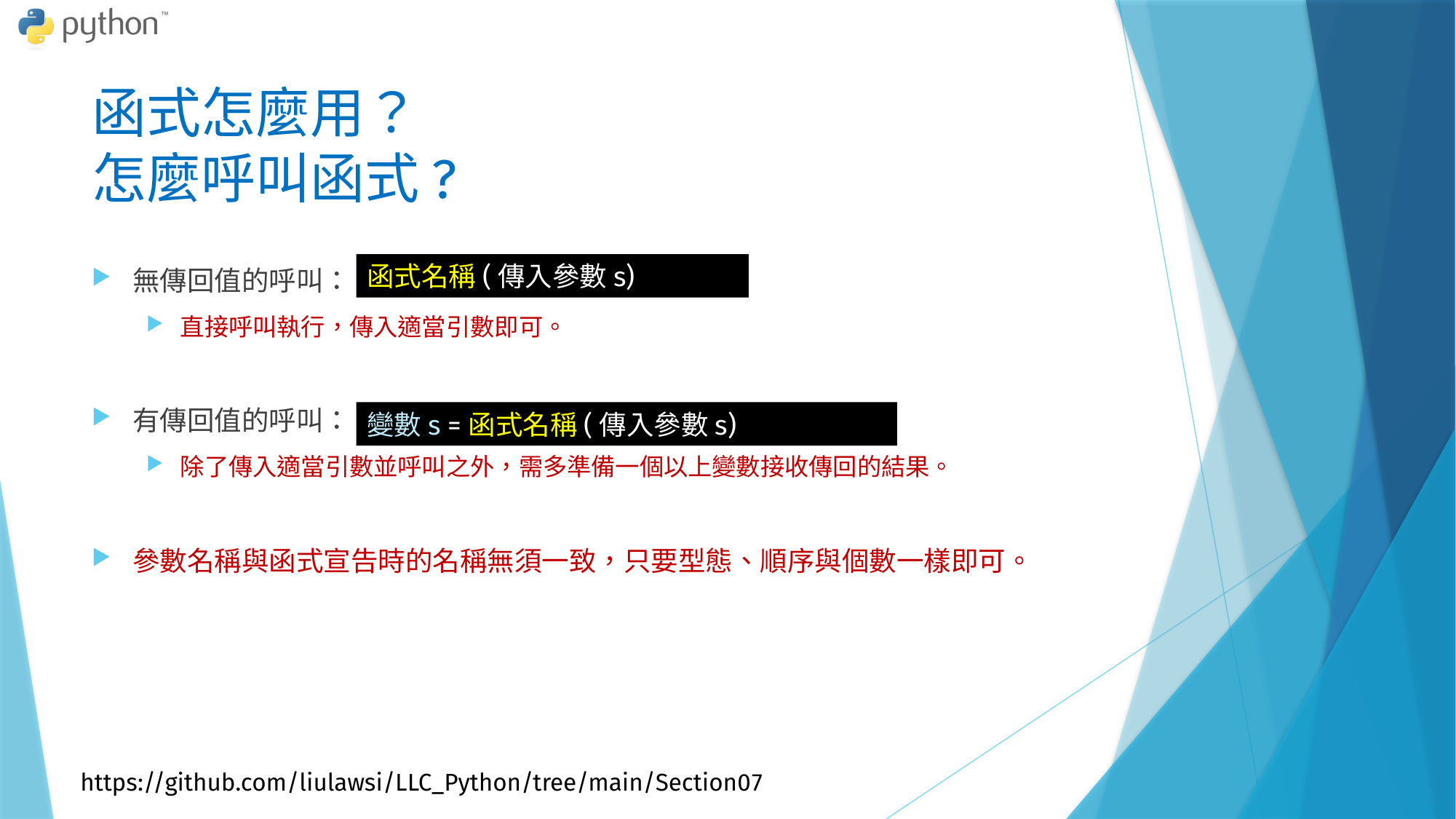

# 函式怎麼用？ 怎麼呼叫函式?
函式名稱(傳入參數s)
無傳回值的呼叫：
直接呼叫執行，傳入適當引數即可。

有傳回值的呼叫：
除了傳入適當引數並呼叫之外，需多準備一個以上變數接收傳回的結果。

參數名稱與函式宣告時的名稱無須一致，只要型態、順序與個數一樣即可。
變數s =函式名稱(傳入參數s)